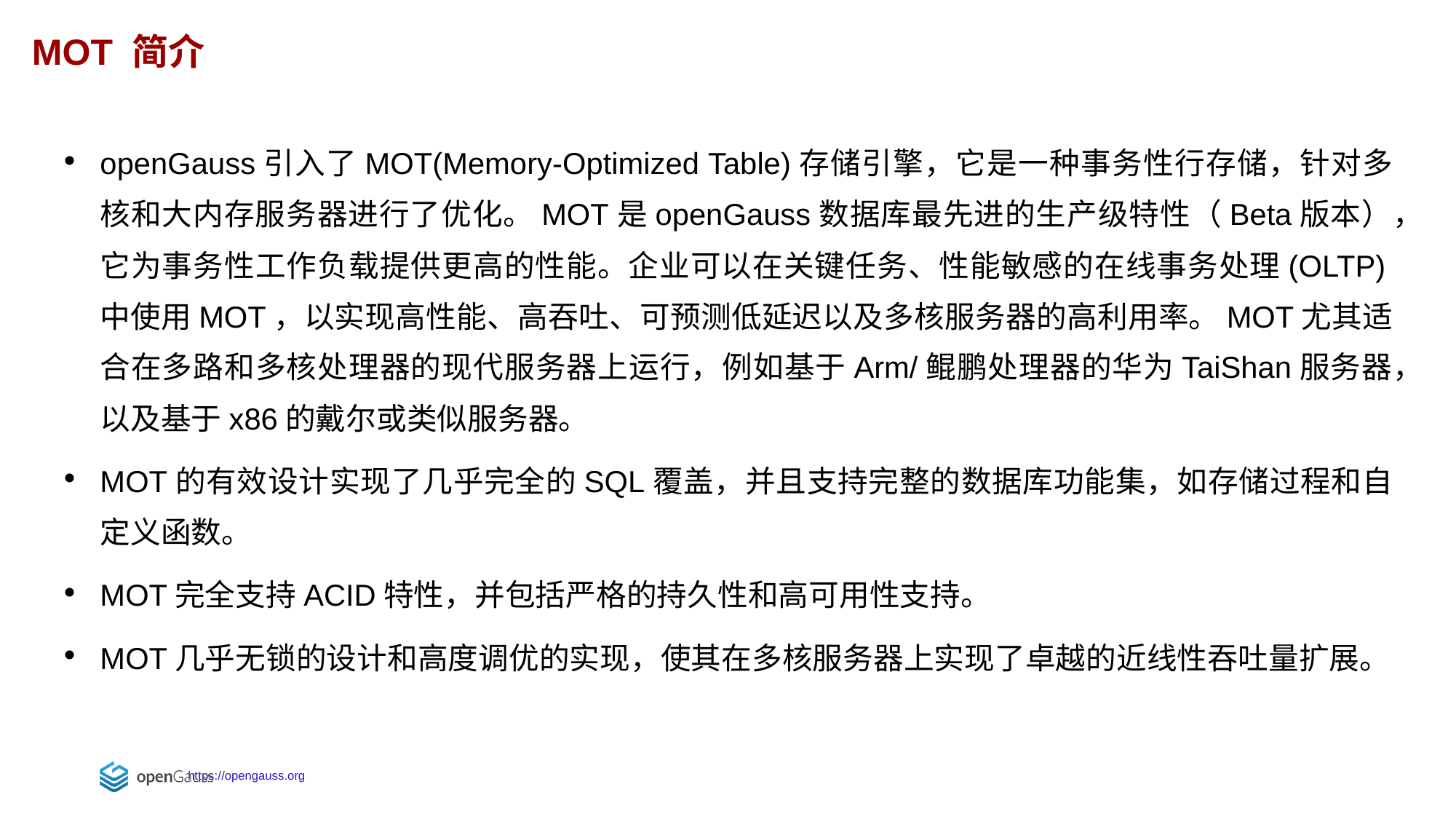

MOT 简介
openGauss引入了MOT(Memory-Optimized Table)存储引擎，它是一种事务性行存储，针对多核和大内存服务器进行了优化。MOT是openGauss数据库最先进的生产级特性（Beta版本），它为事务性工作负载提供更高的性能。企业可以在关键任务、性能敏感的在线事务处理(OLTP)中使用MOT，以实现高性能、高吞吐、可预测低延迟以及多核服务器的高利用率。MOT尤其适合在多路和多核处理器的现代服务器上运行，例如基于Arm/鲲鹏处理器的华为TaiShan服务器，以及基于x86的戴尔或类似服务器。
MOT的有效设计实现了几乎完全的SQL覆盖，并且支持完整的数据库功能集，如存储过程和自定义函数。
MOT完全支持ACID特性，并包括严格的持久性和高可用性支持。
MOT几乎无锁的设计和高度调优的实现，使其在多核服务器上实现了卓越的近线性吞吐量扩展。